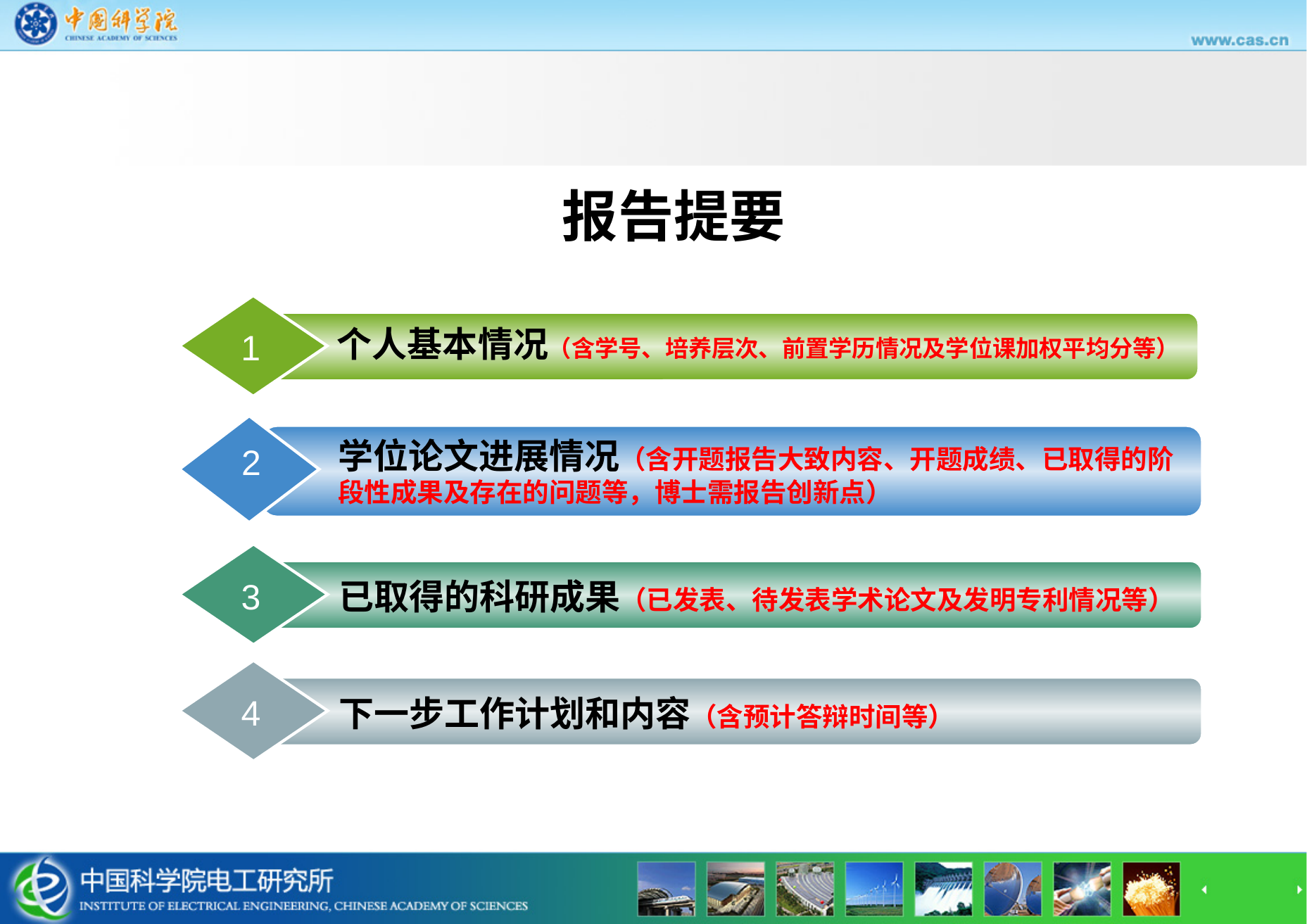

报告提要

个人基本情况（含学号、培养层次、前置学历情况及学位课加权平均分等）
1

学位论文进展情况（含开题报告大致内容、开题成绩、已取得的阶段性成果及存在的问题等，博士需报告创新点）
2

3
已取得的科研成果（已发表、待发表学术论文及发明专利情况等）

4
下一步工作计划和内容（含预计答辩时间等）